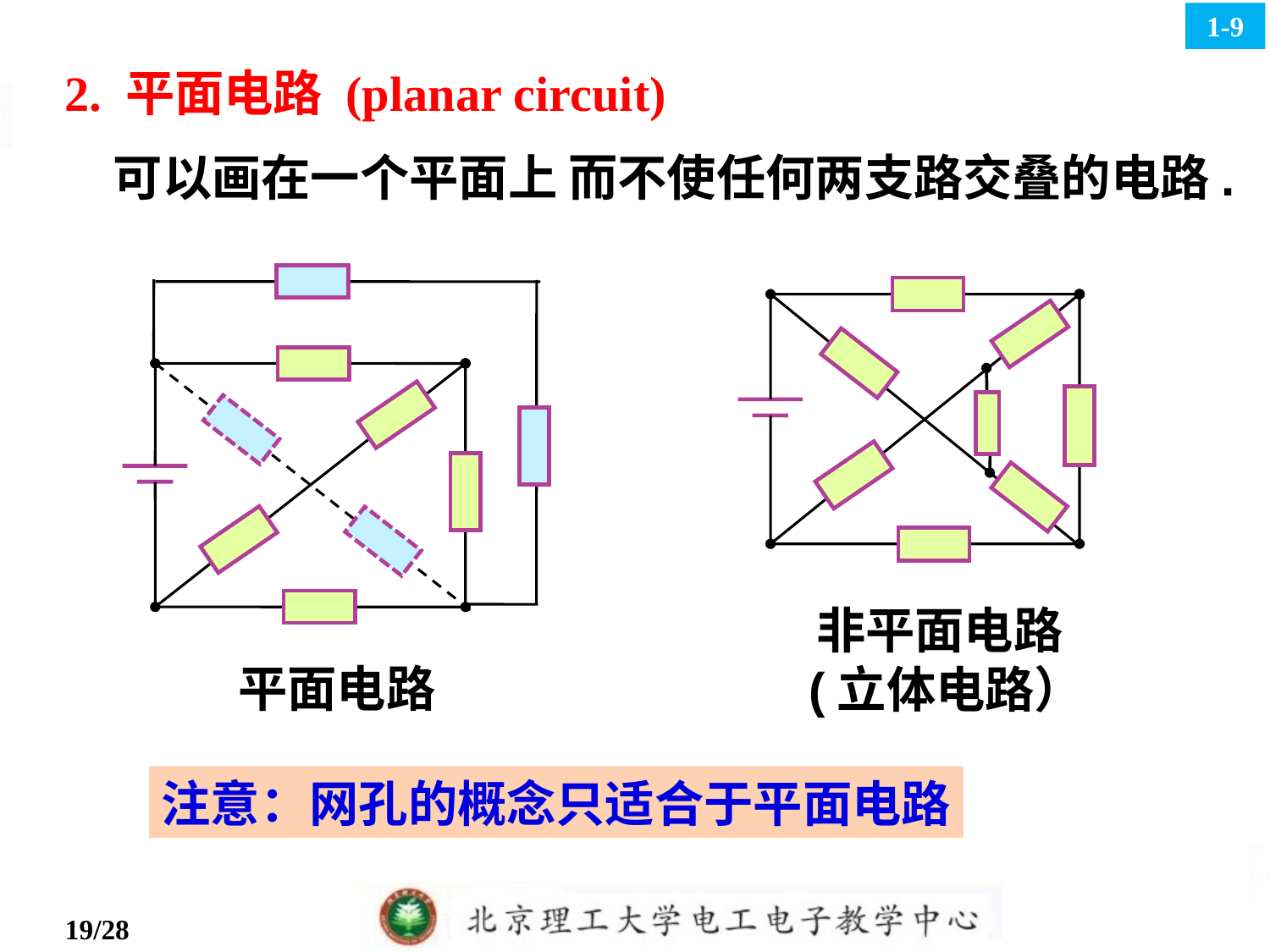

1-9
  2. 平面电路 (planar circuit)
  可以画在一个平面上 而不使任何两支路交叠的电路.

非平面电路
 (立体电路）

平面电路
注意：网孔的概念只适合于平面电路